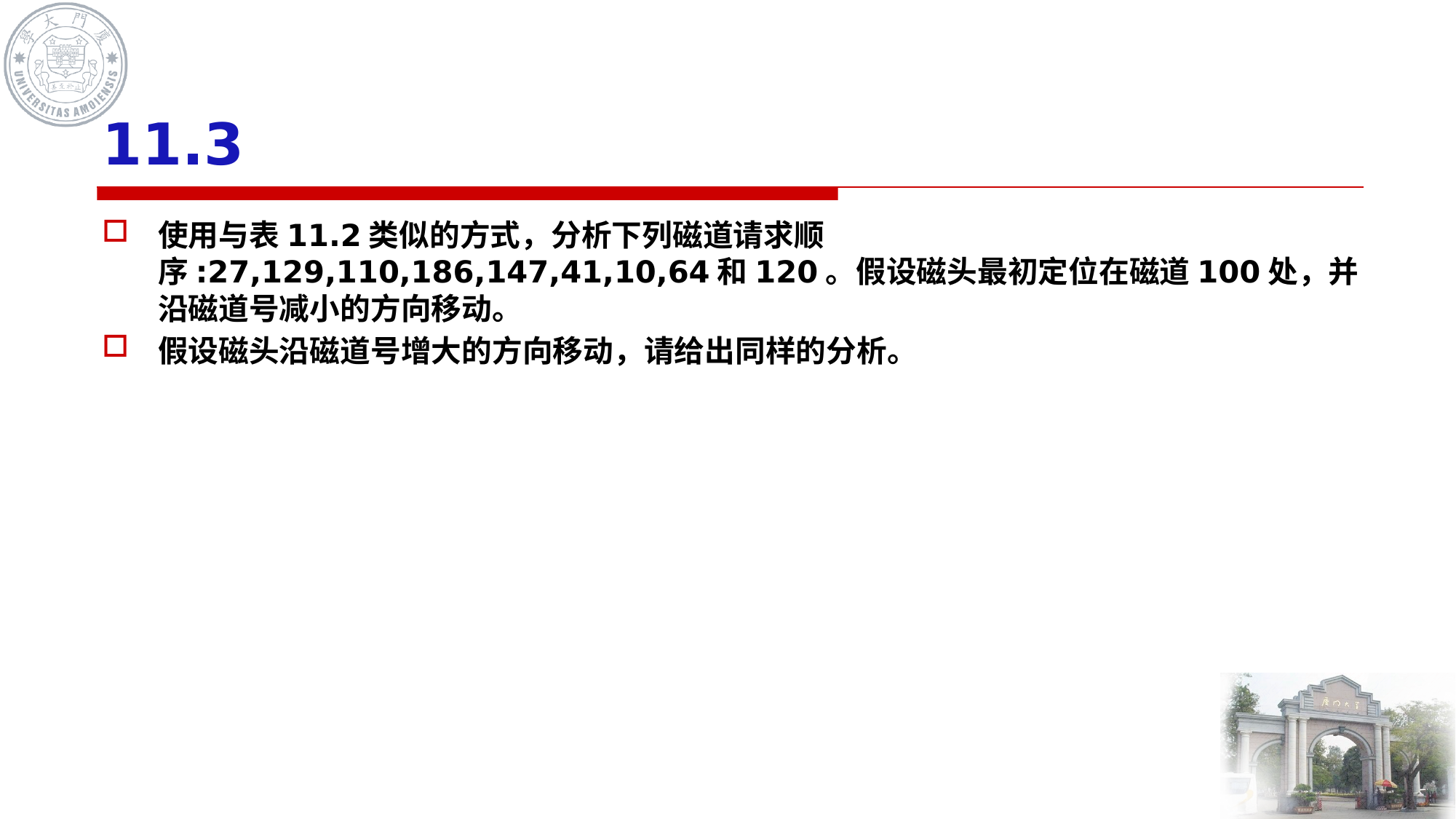

# 11.3
使用与表11.2类似的方式，分析下列磁道请求顺序:27,129,110,186,147,41,10,64和120。假设磁头最初定位在磁道100处，并沿磁道号减小的方向移动。
假设磁头沿磁道号增大的方向移动，请给出同样的分析。